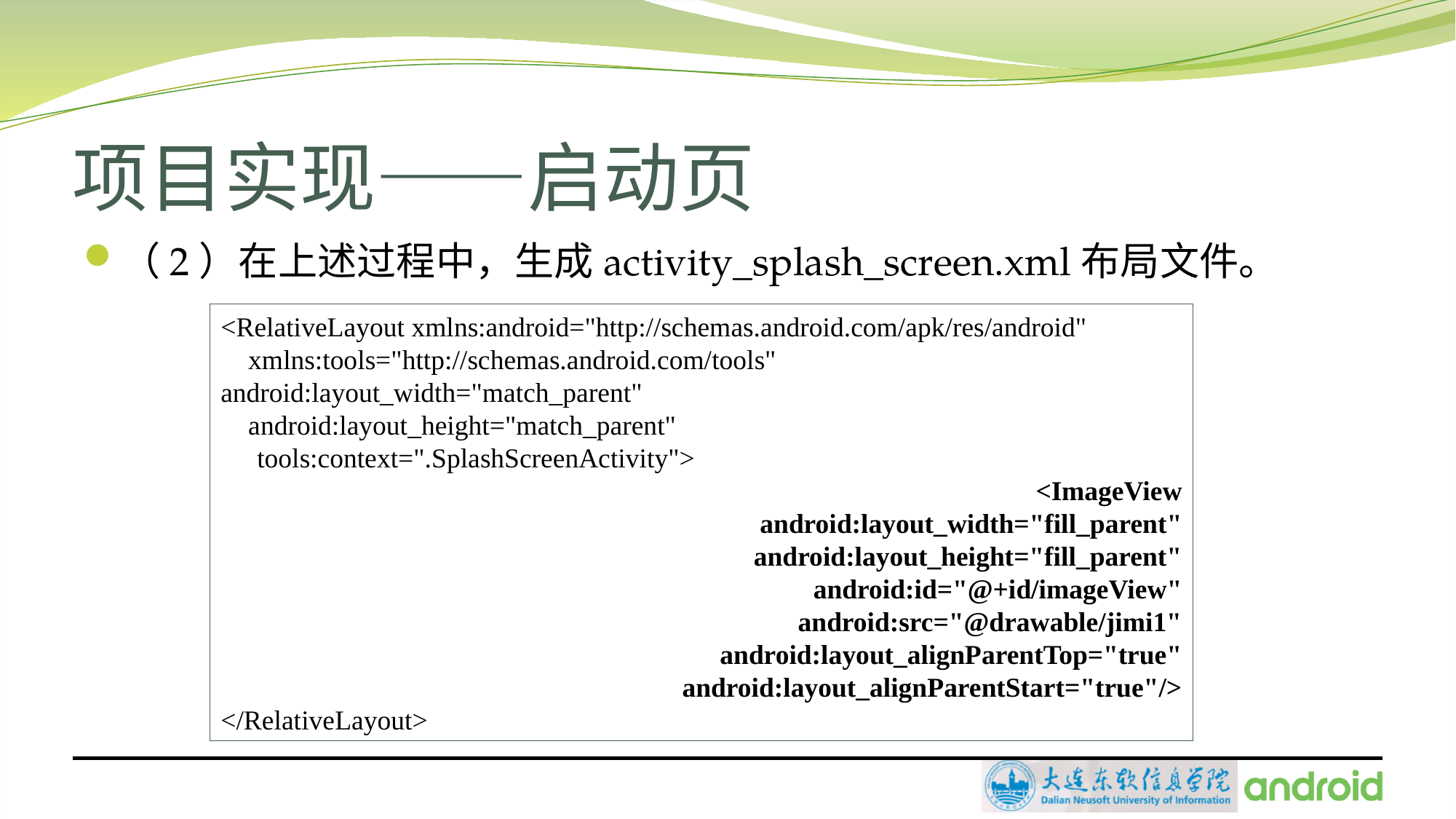

# 项目实现——启动页
（2）在上述过程中，生成activity_splash_screen.xml布局文件。
<RelativeLayout xmlns:android="http://schemas.android.com/apk/res/android"
    xmlns:tools="http://schemas.android.com/tools" android:layout_width="match_parent"
    android:layout_height="match_parent"
tools:context=".SplashScreenActivity">
    <ImageView
        android:layout_width="fill_parent"
        android:layout_height="fill_parent"
        android:id="@+id/imageView"
        android:src="@drawable/jimi1"
        android:layout_alignParentTop="true"
        android:layout_alignParentStart="true"/>
</RelativeLayout>